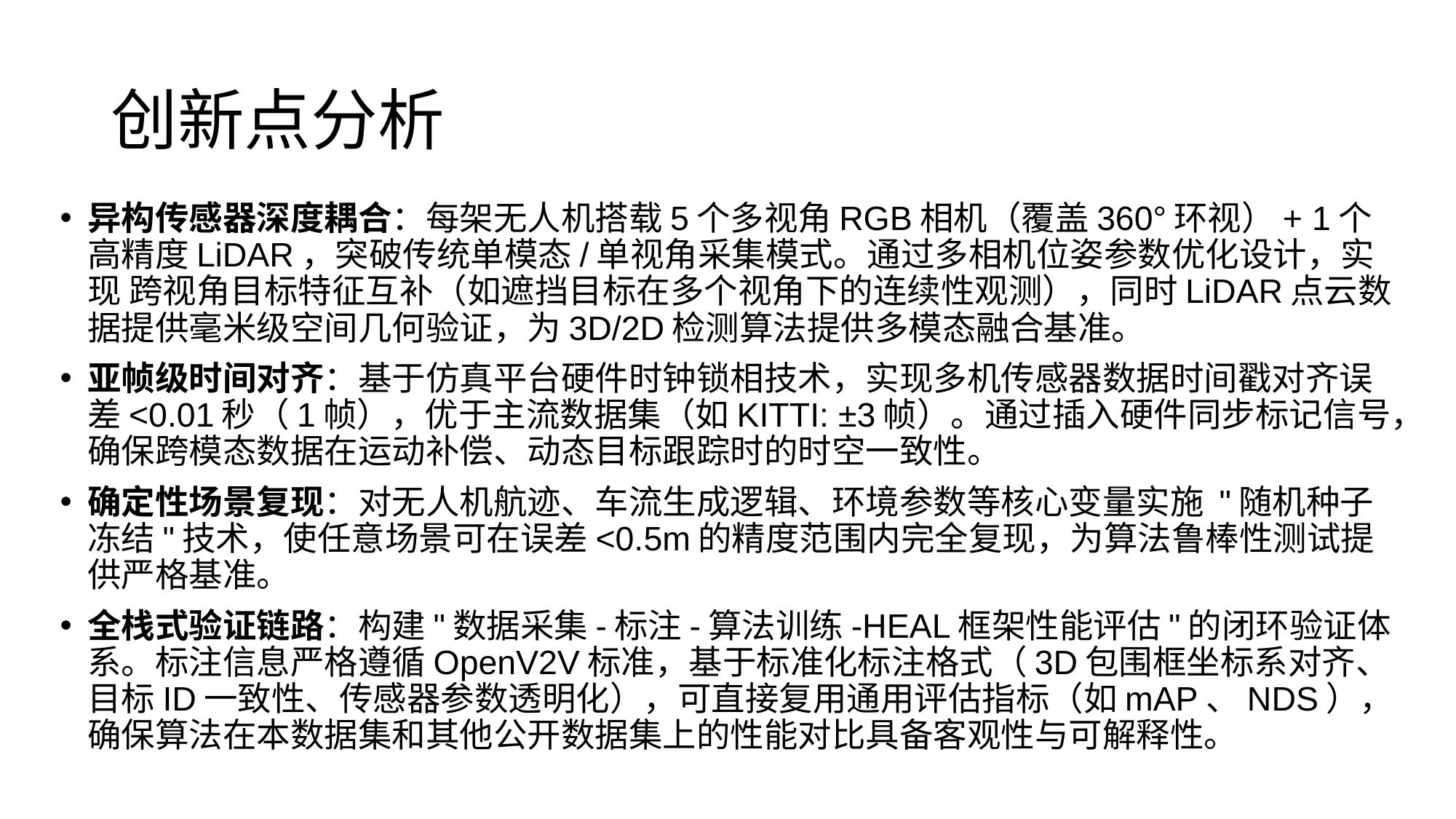

# 创新点分析
异构传感器深度耦合：每架无人机搭载5个多视角RGB相机（覆盖360°环视）+ 1个高精度LiDAR，突破传统单模态/单视角采集模式。通过多相机位姿参数优化设计，实现 跨视角目标特征互补（如遮挡目标在多个视角下的连续性观测），同时LiDAR点云数据提供毫米级空间几何验证，为3D/2D检测算法提供多模态融合基准。
亚帧级时间对齐：基于仿真平台硬件时钟锁相技术，实现多机传感器数据时间戳对齐误差<0.01秒（1帧），优于主流数据集（如KITTI: ±3帧）。通过插入硬件同步标记信号，确保跨模态数据在运动补偿、动态目标跟踪时的时空一致性。
确定性场景复现：对无人机航迹、车流生成逻辑、环境参数等核心变量实施 "随机种子冻结"技术，使任意场景可在误差<0.5m的精度范围内完全复现，为算法鲁棒性测试提供严格基准。
全栈式验证链路：构建"数据采集-标注-算法训练-HEAL框架性能评估"的闭环验证体系。标注信息严格遵循OpenV2V标准，基于标准化标注格式（3D包围框坐标系对齐、目标ID一致性、传感器参数透明化），可直接复用通用评估指标（如mAP、NDS），确保算法在本数据集和其他公开数据集上的性能对比具备客观性与可解释性。